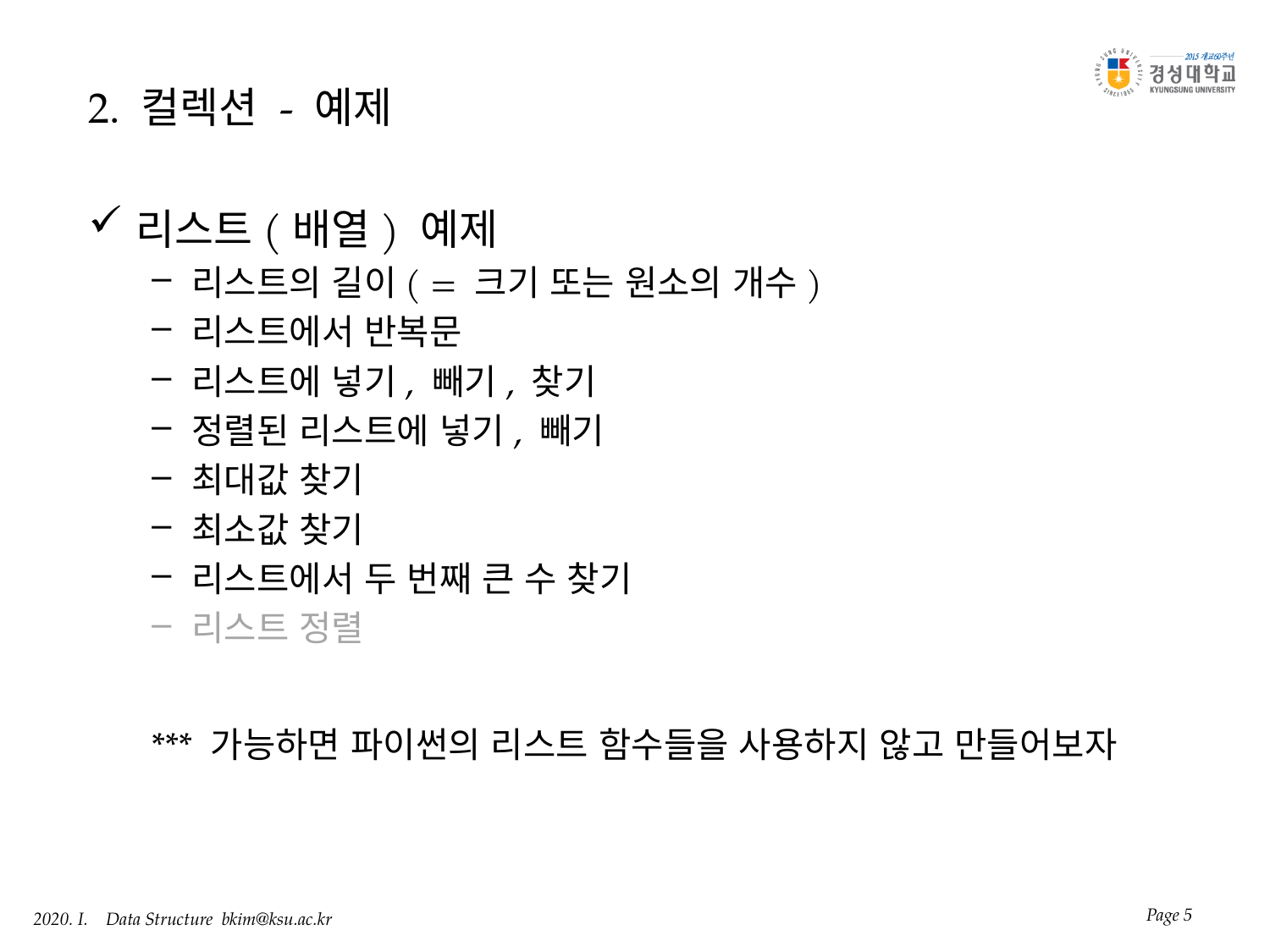

# 2. 컬렉션 - 예제
리스트(배열) 예제
리스트의 길이( = 크기 또는 원소의 개수)
리스트에서 반복문
리스트에 넣기, 빼기, 찾기
정렬된 리스트에 넣기, 빼기
최대값 찾기
최소값 찾기
리스트에서 두 번째 큰 수 찾기
리스트 정렬

*** 가능하면 파이썬의 리스트 함수들을 사용하지 않고 만들어보자

Page 5